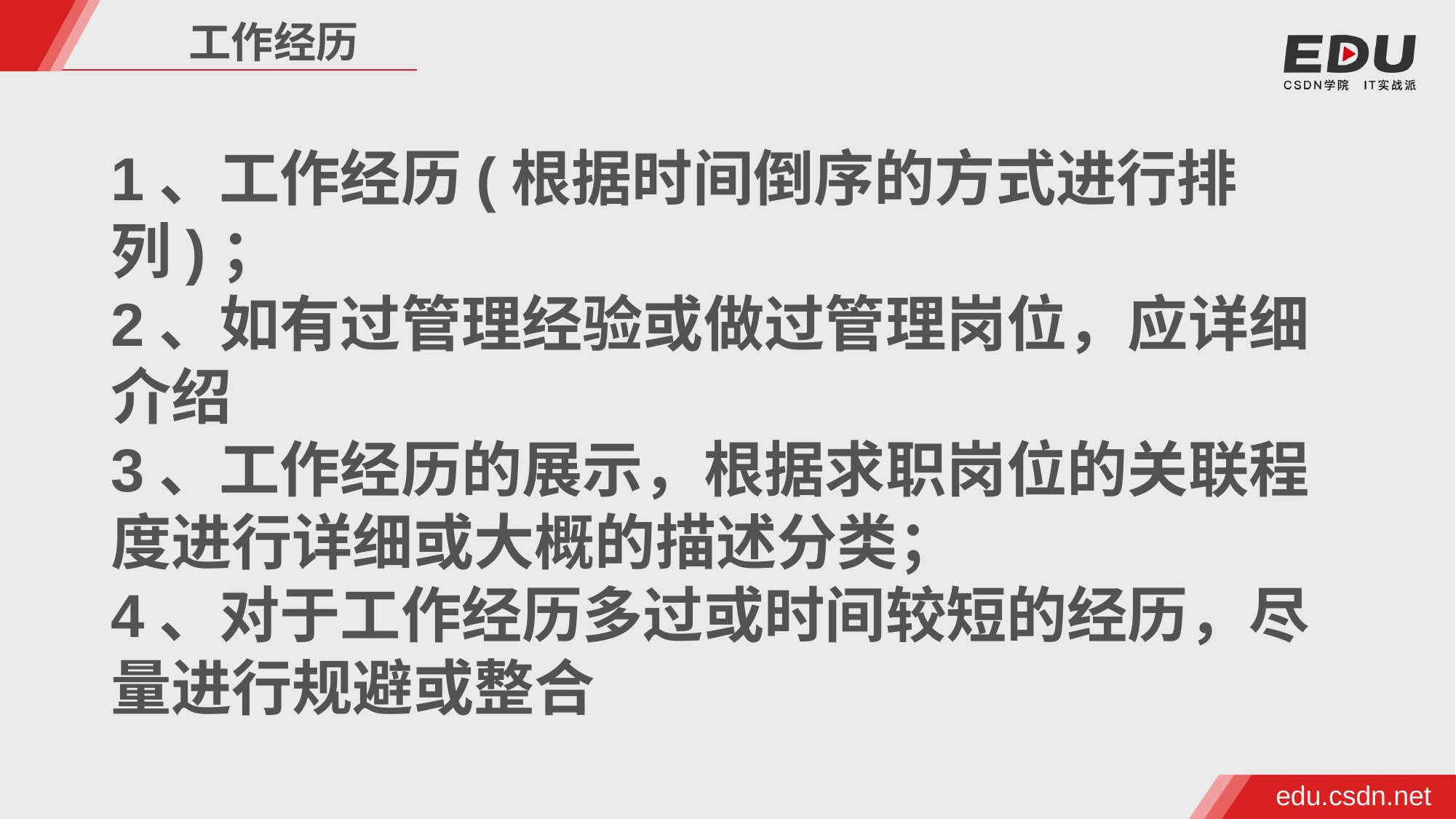

工作经历
1、工作经历(根据时间倒序的方式进行排列)；
2、如有过管理经验或做过管理岗位，应详细介绍
3、工作经历的展示，根据求职岗位的关联程度进行详细或大概的描述分类；
4、对于工作经历多过或时间较短的经历，尽量进行规避或整合
edu.csdn.net